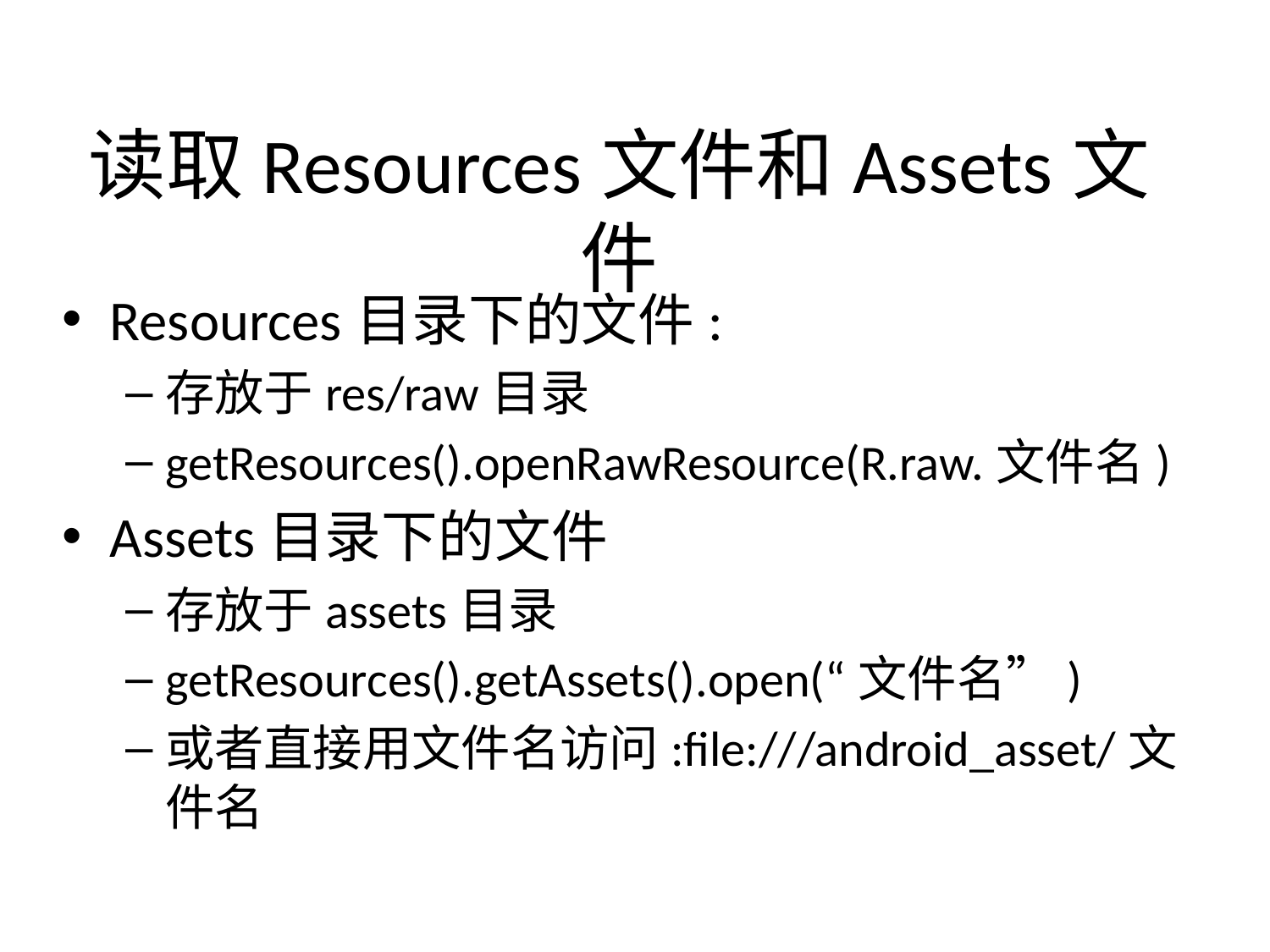

# 读取Resources文件和Assets文件
Resources目录下的文件:
存放于res/raw目录
getResources().openRawResource(R.raw.文件名)
Assets目录下的文件
存放于assets目录
getResources().getAssets().open(“文件名”)
或者直接用文件名访问:file:///android_asset/文件名